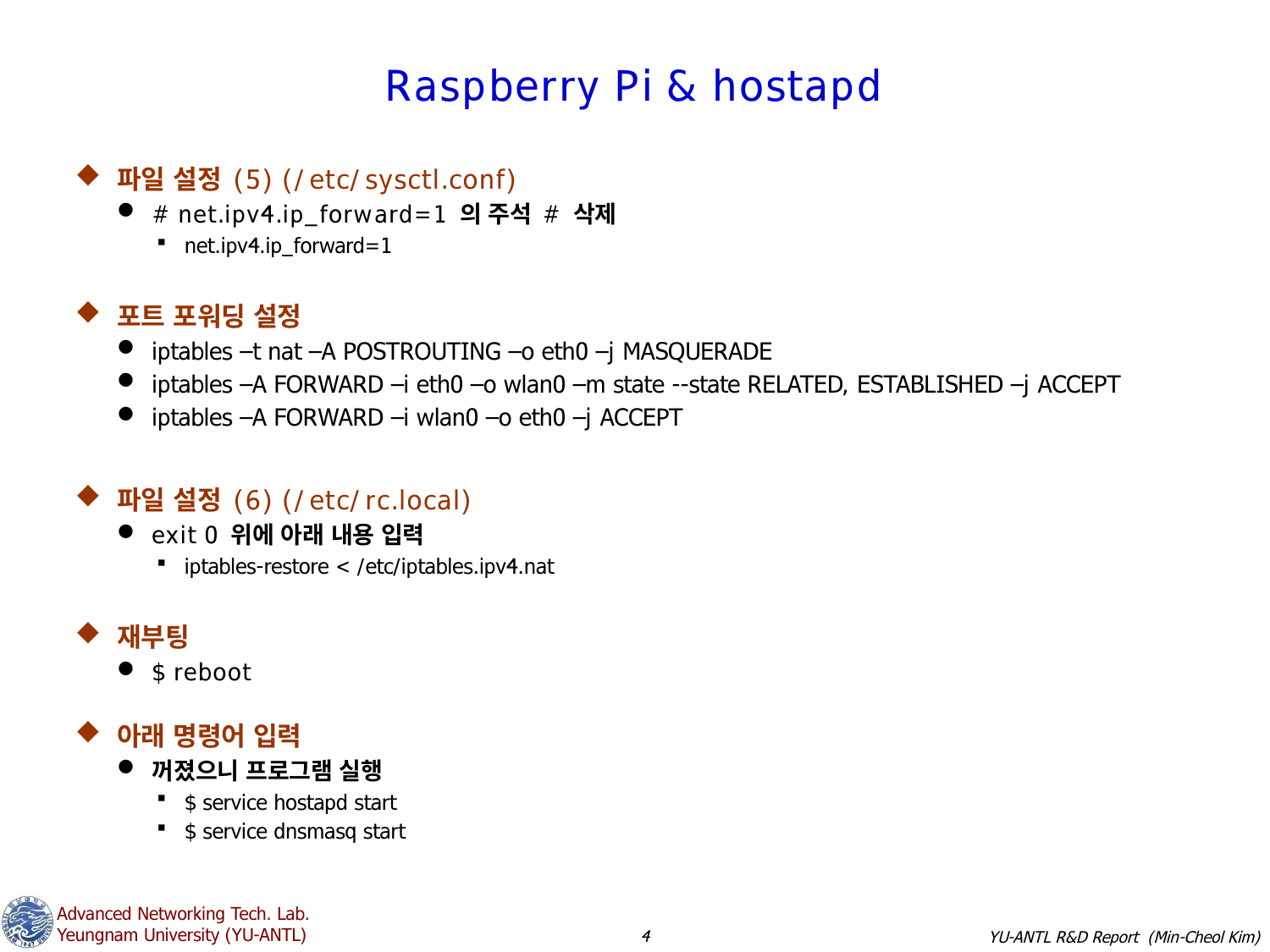

# Raspberry Pi & hostapd
파일 설정 (5) (/etc/sysctl.conf)
# net.ipv4.ip_forward=1 의 주석 # 삭제
net.ipv4.ip_forward=1

포트 포워딩 설정
iptables –t nat –A POSTROUTING –o eth0 –j MASQUERADE
iptables –A FORWARD –i eth0 –o wlan0 –m state --state RELATED, ESTABLISHED –j ACCEPT
iptables –A FORWARD –i wlan0 –o eth0 –j ACCEPT

파일 설정 (6) (/etc/rc.local)
exit 0 위에 아래 내용 입력
iptables-restore < /etc/iptables.ipv4.nat

재부팅
$ reboot
아래 명령어 입력
꺼졌으니 프로그램 실행
$ service hostapd start
$ service dnsmasq start